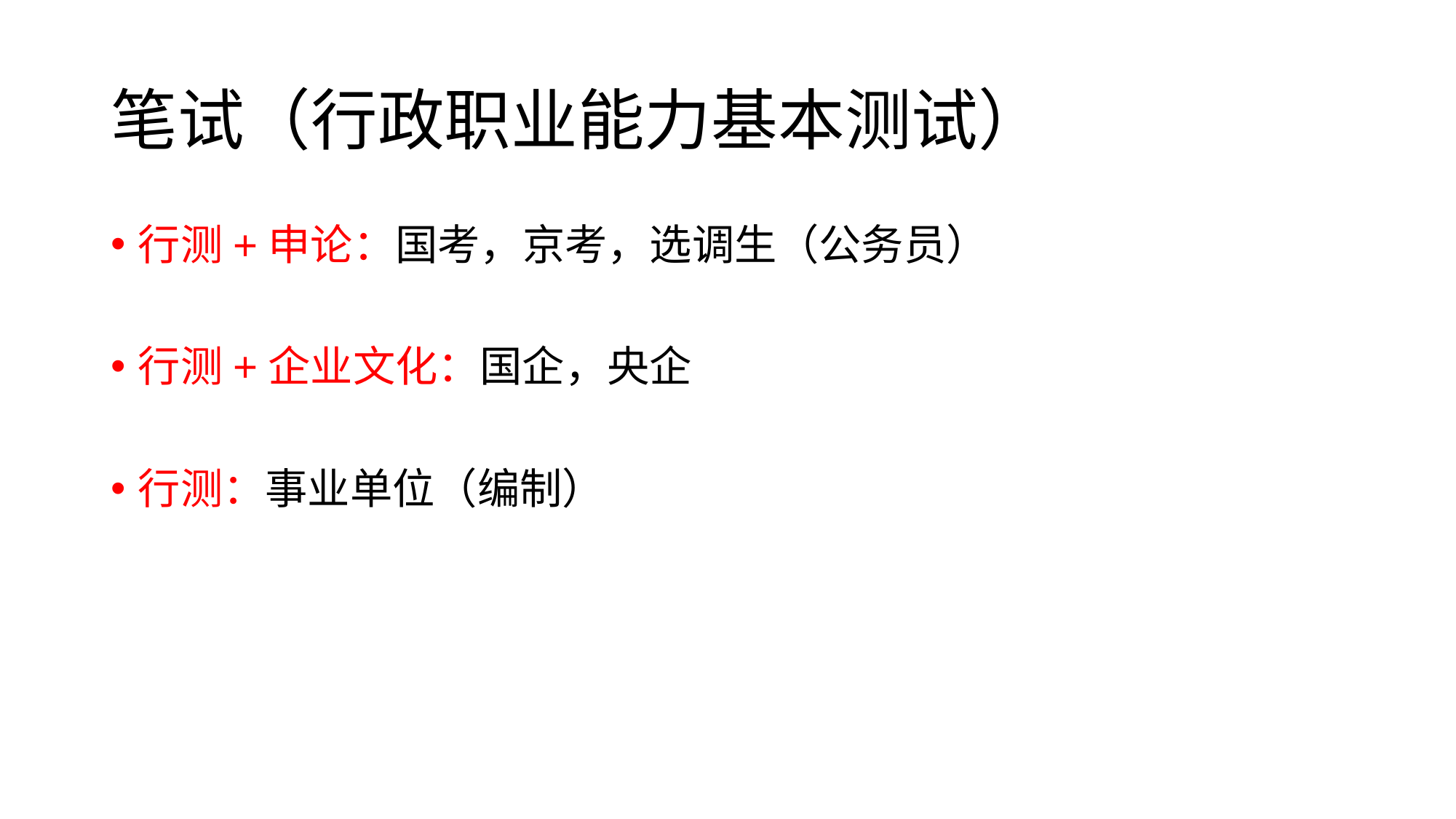

# 笔试（行政职业能力基本测试）
行测+申论：国考，京考，选调生（公务员）

行测+企业文化：国企，央企

行测：事业单位（编制）